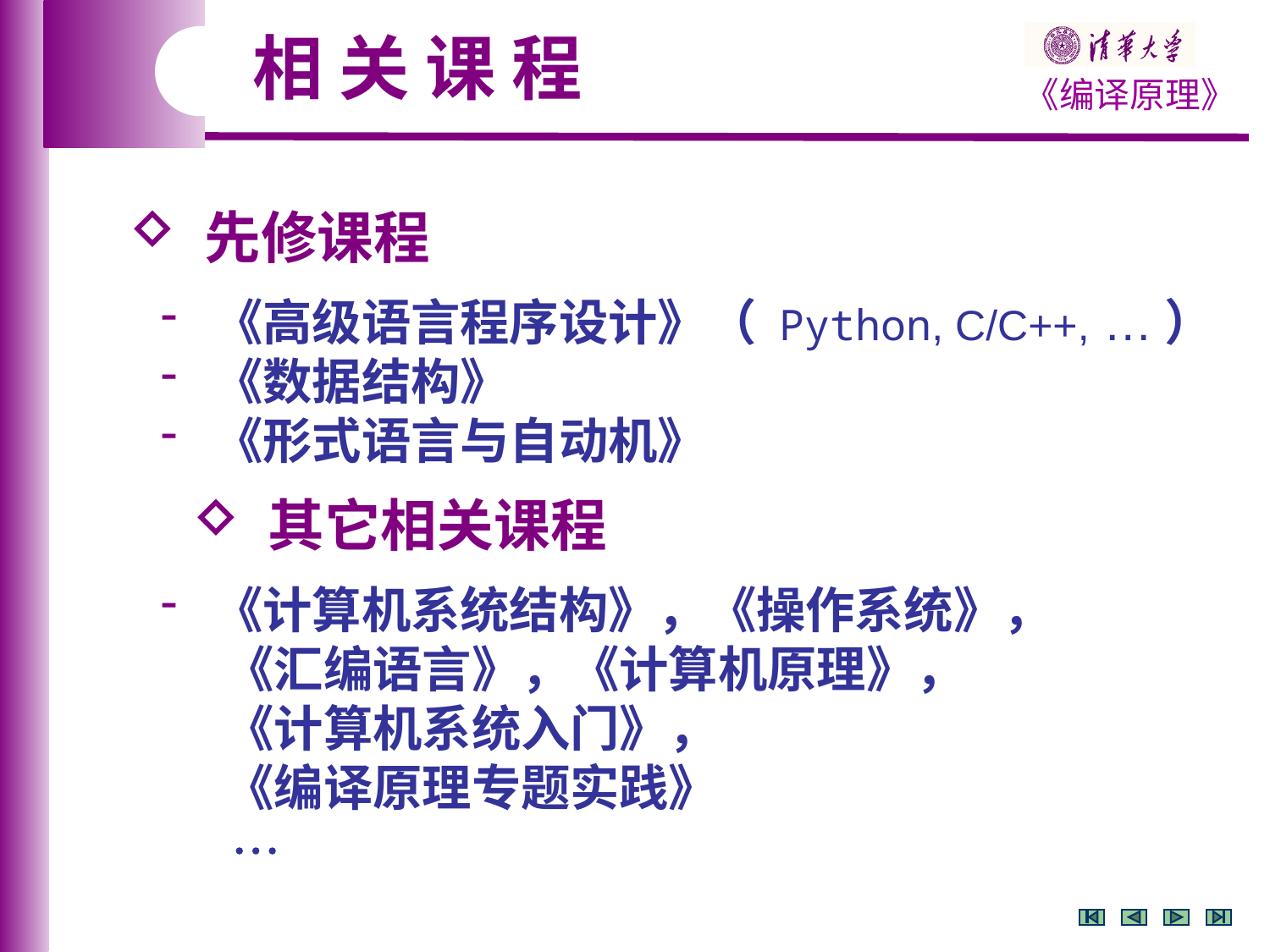

相 关 课 程
 先修课程

 《高级语言程序设计》（ Python, C/C++, …）
 《数据结构》
 《形式语言与自动机》

 其它相关课程

 《计算机系统结构》，《操作系统》，
  《汇编语言》，《计算机原理》，
  《计算机系统入门》，
  《编译原理专题实践》
   …